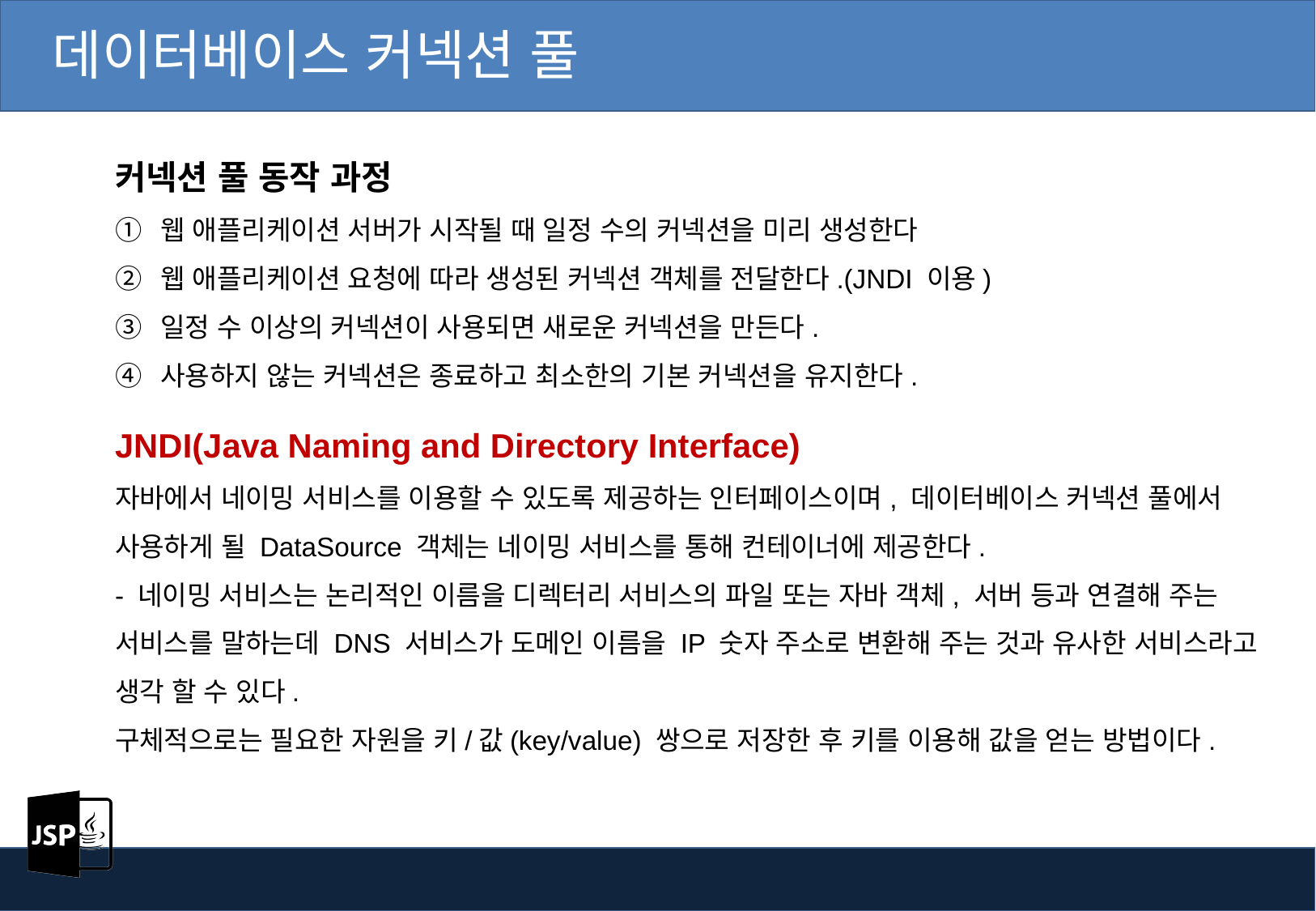

데이터베이스 커넥션 풀
커넥션 풀 동작 과정
웹 애플리케이션 서버가 시작될 때 일정 수의 커넥션을 미리 생성한다
웹 애플리케이션 요청에 따라 생성된 커넥션 객체를 전달한다.(JNDI 이용)
일정 수 이상의 커넥션이 사용되면 새로운 커넥션을 만든다.
사용하지 않는 커넥션은 종료하고 최소한의 기본 커넥션을 유지한다.
JNDI(Java Naming and Directory Interface)
자바에서 네이밍 서비스를 이용할 수 있도록 제공하는 인터페이스이며, 데이터베이스 커넥션 풀에서 사용하게 될 DataSource 객체는 네이밍 서비스를 통해 컨테이너에 제공한다.
- 네이밍 서비스는 논리적인 이름을 디렉터리 서비스의 파일 또는 자바 객체, 서버 등과 연결해 주는 서비스를 말하는데 DNS 서비스가 도메인 이름을 IP 숫자 주소로 변환해 주는 것과 유사한 서비스라고 생각 할 수 있다.
구체적으로는 필요한 자원을 키/값(key/value) 쌍으로 저장한 후 키를 이용해 값을 얻는 방법이다.